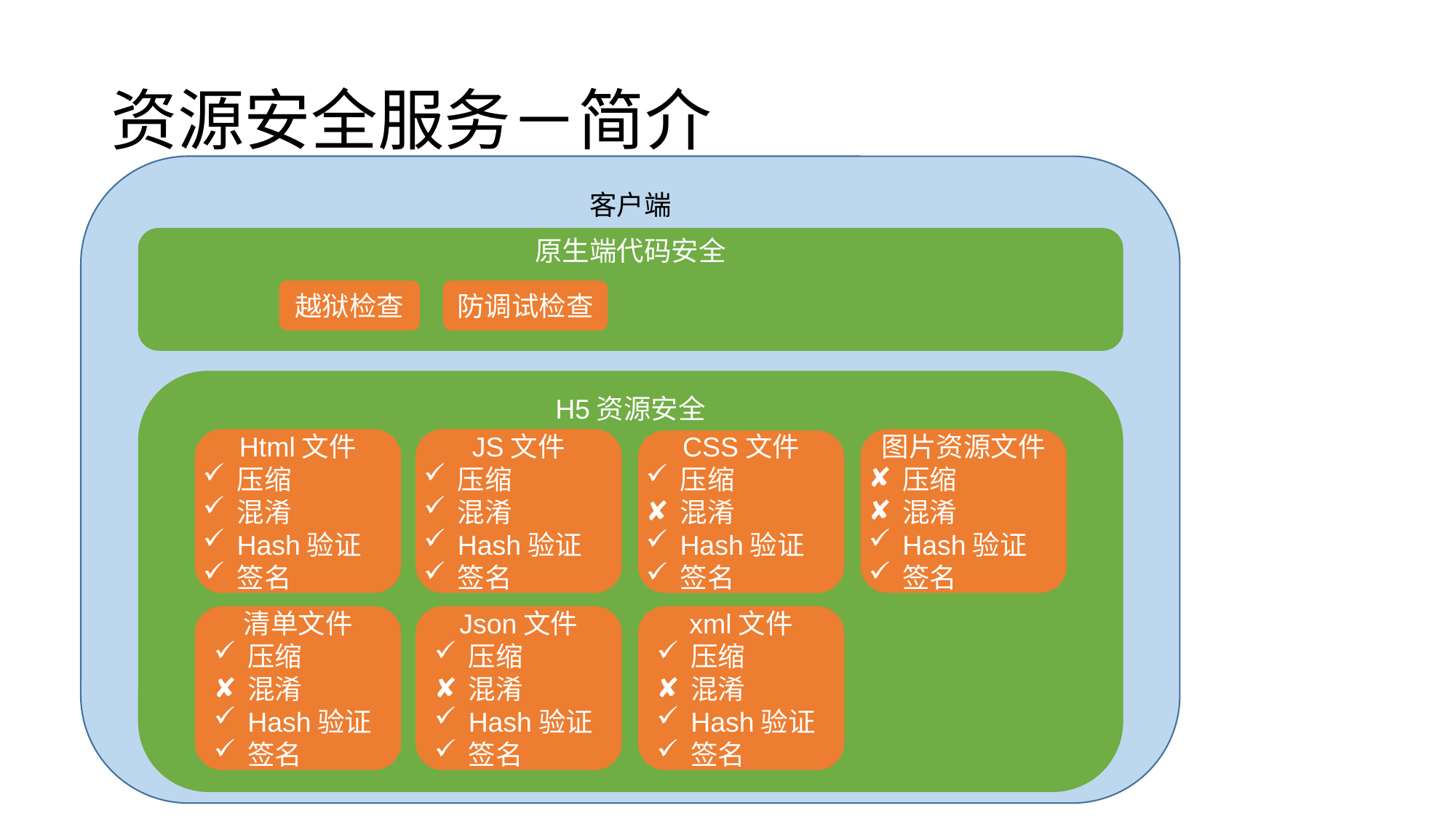

# 资源安全服务－简介
客户端
原生端代码安全
越狱检查
防调试检查
H5资源安全
Html文件
压缩
混淆
Hash验证
签名
JS文件
压缩
混淆
Hash验证
签名
图片资源文件
压缩
混淆
Hash验证
签名
CSS文件
压缩
混淆
Hash验证
签名
xml文件
压缩
混淆
Hash验证
签名
Json文件
压缩
混淆
Hash验证
签名
清单文件
压缩
混淆
Hash验证
签名